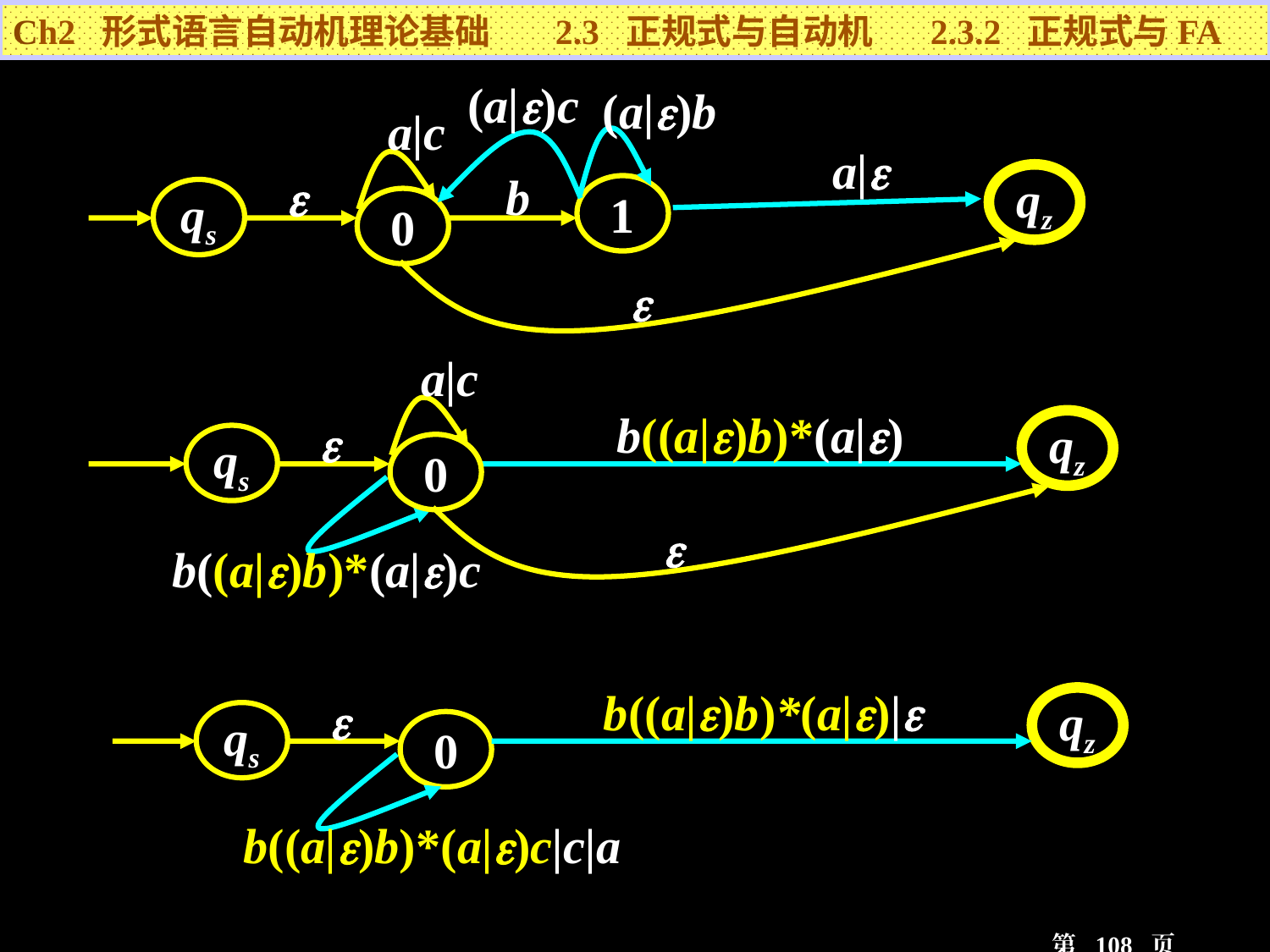

Ch2  形式语言自动机理论基础       2.3  正规式与自动机      2.3.2  正规式与FA
(a|ε)c
(a|ε)b
a|c

a|ε

b
ε
qz
1
qs
0

ε

a|c

ε
qz
qs
0

ε

b((a|ε)b)*(a|ε)

b((a|ε)b)*(a|ε)c
b((a|ε)b)*(a|ε)|ε
ε
qz
qs
0

b((a|ε)b)*(a|ε)c|c|a